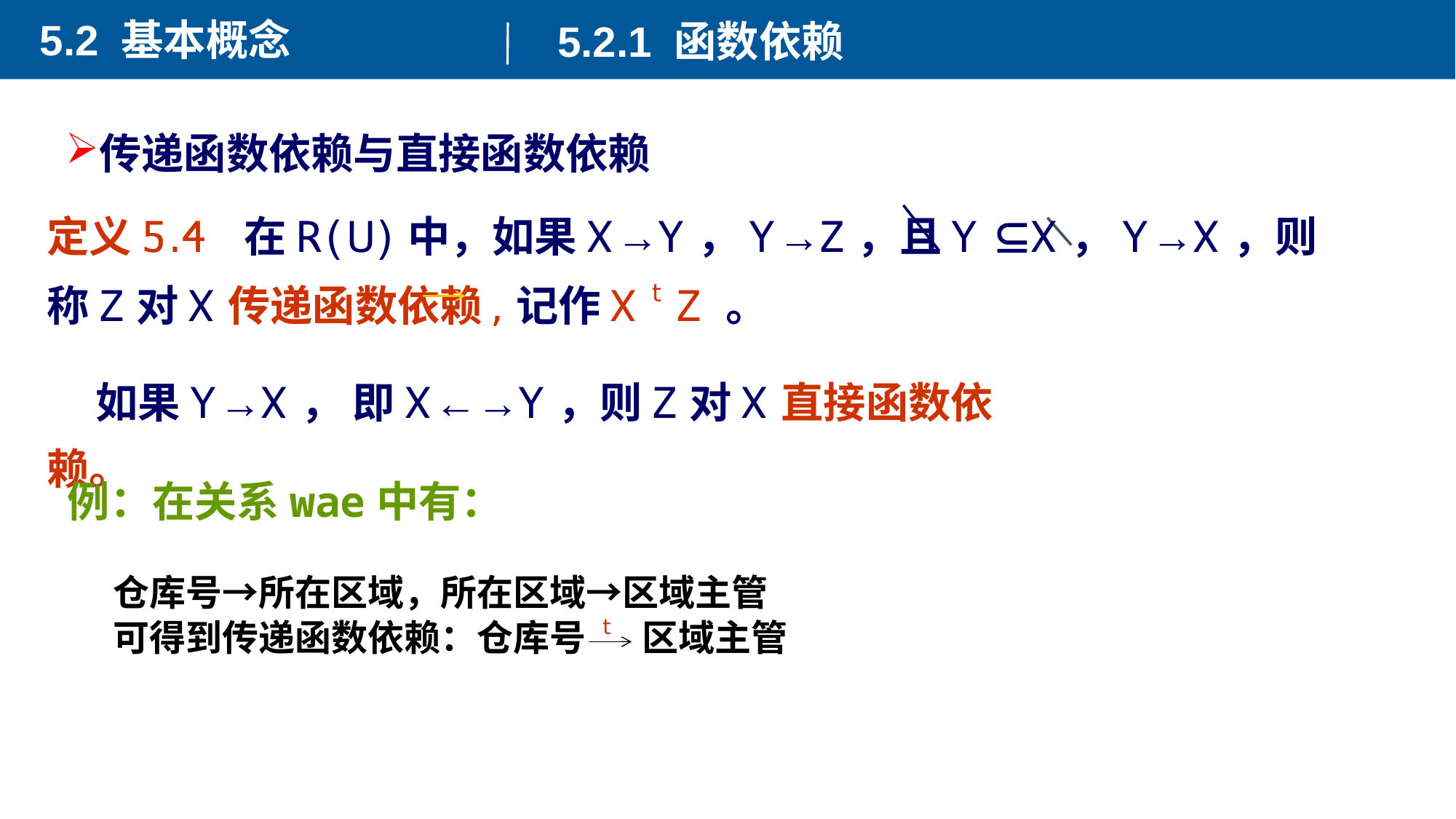

5.2 基本概念
5.2.1 函数依赖
传递函数依赖与直接函数依赖
定义5.4  在R(U)中，如果X→Y，Y→Z，且Y ⊆X，Y→X，则称Z对X传递函数依赖,记作X t  Z 。

    如果Y→X， 即X←→Y，则Z对X直接函数依赖。
例：在关系wae中有：
仓库号→所在区域，所在区域→区域主管
可得到传递函数依赖：仓库号 t 区域主管